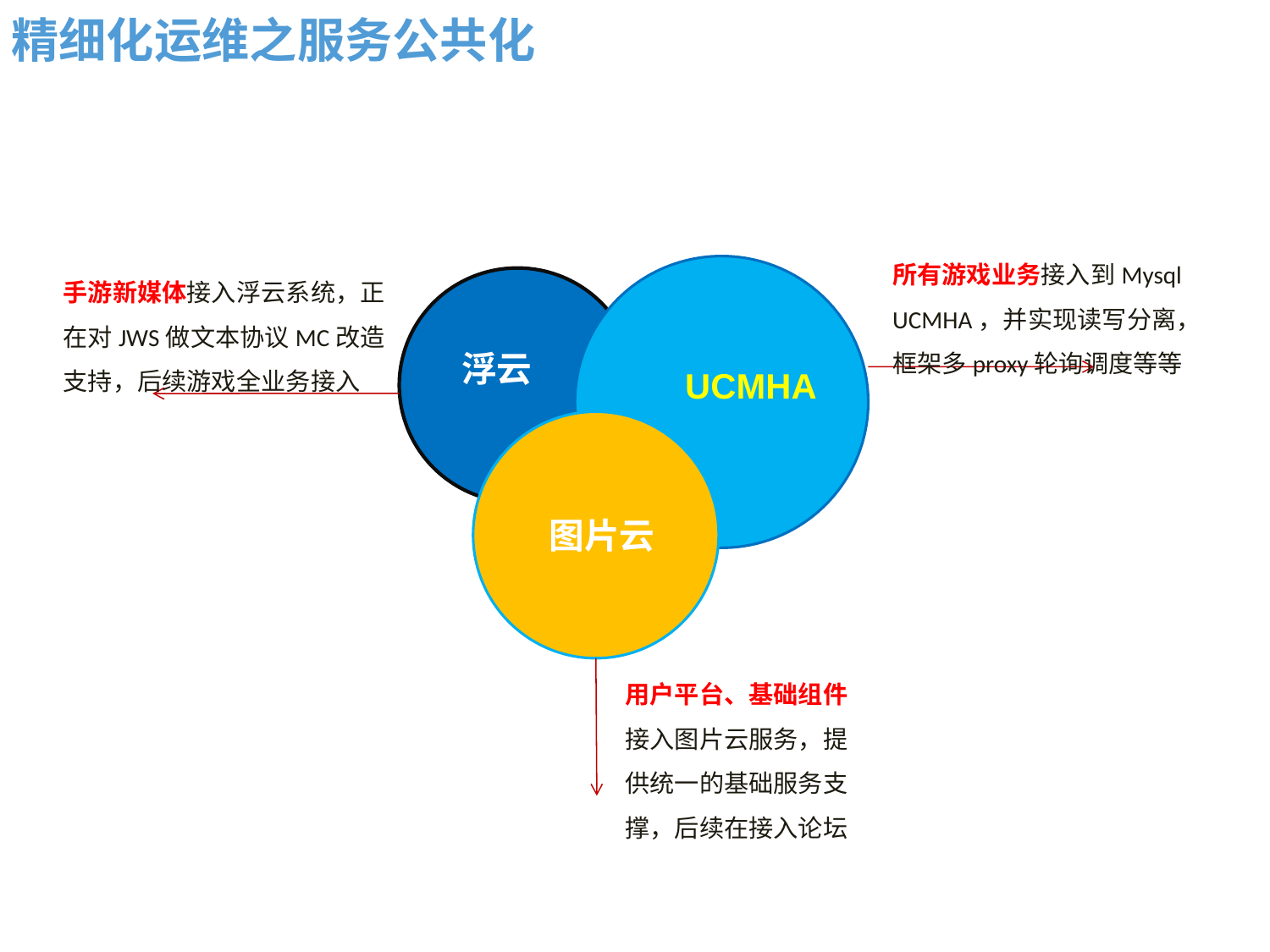

精细化运维之服务公共化
所有游戏业务接入到Mysql UCMHA，并实现读写分离，框架多proxy轮询调度等等
手游新媒体接入浮云系统，正在对JWS做文本协议MC改造支持，后续游戏全业务接入

浮云
UCMHA

图片云

用户平台、基础组件接入图片云服务，提供统一的基础服务支撑，后续在接入论坛